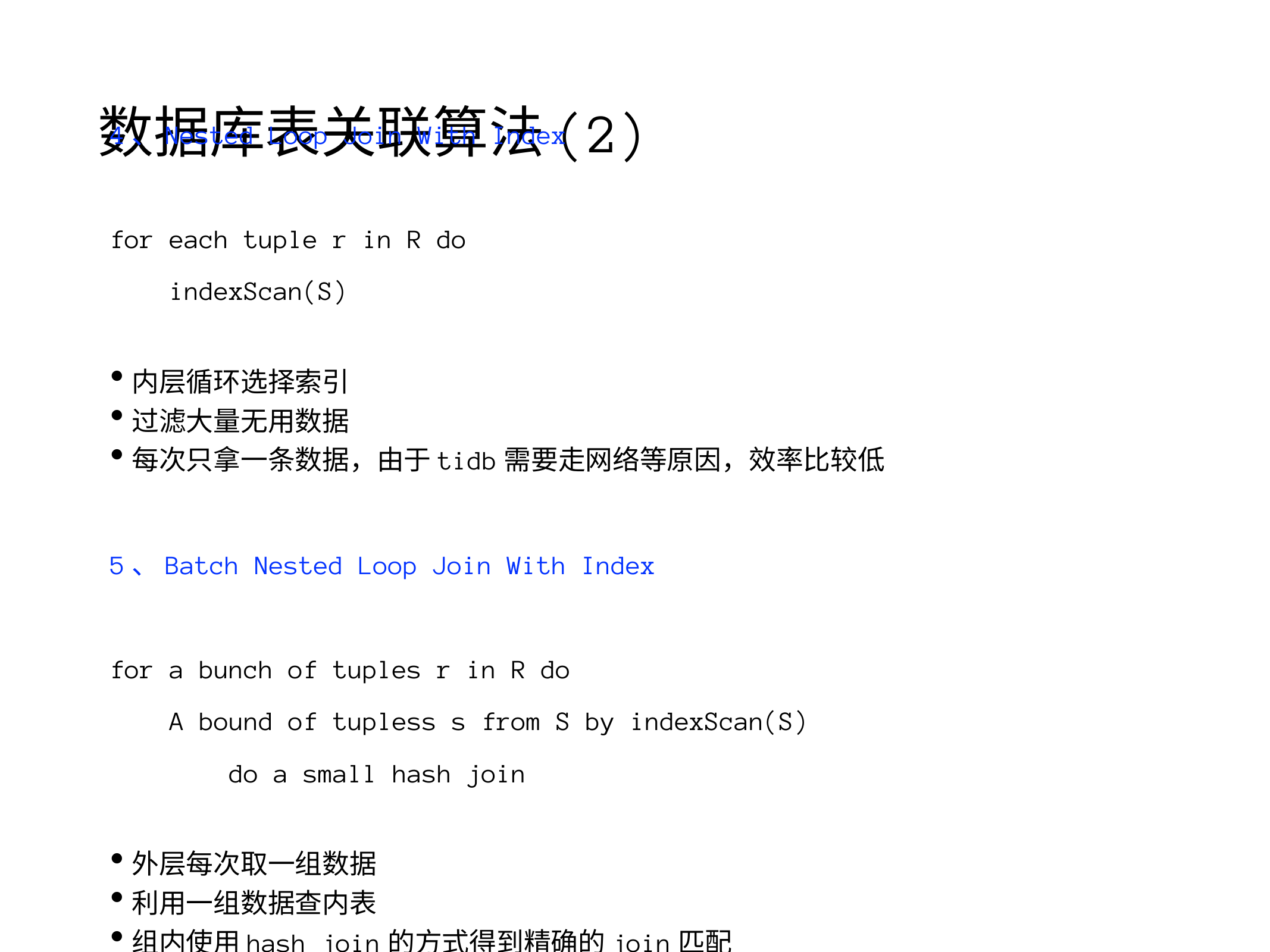

# 数据库表关联算法(2)
4、Nested Loop Join With Index

for each tuple r in R do
    indexScan(S)

内层循环选择索引
过滤大量无用数据
每次只拿一条数据，由于tidb需要走网络等原因，效率比较低

5、Batch Nested Loop Join With Index

for a bunch of tuples r in R do
    A bound of tupless s from S by indexScan(S)
        do a small hash join

外层每次取一组数据
利用一组数据查内表
组内使用hash join的方式得到精确的join匹配